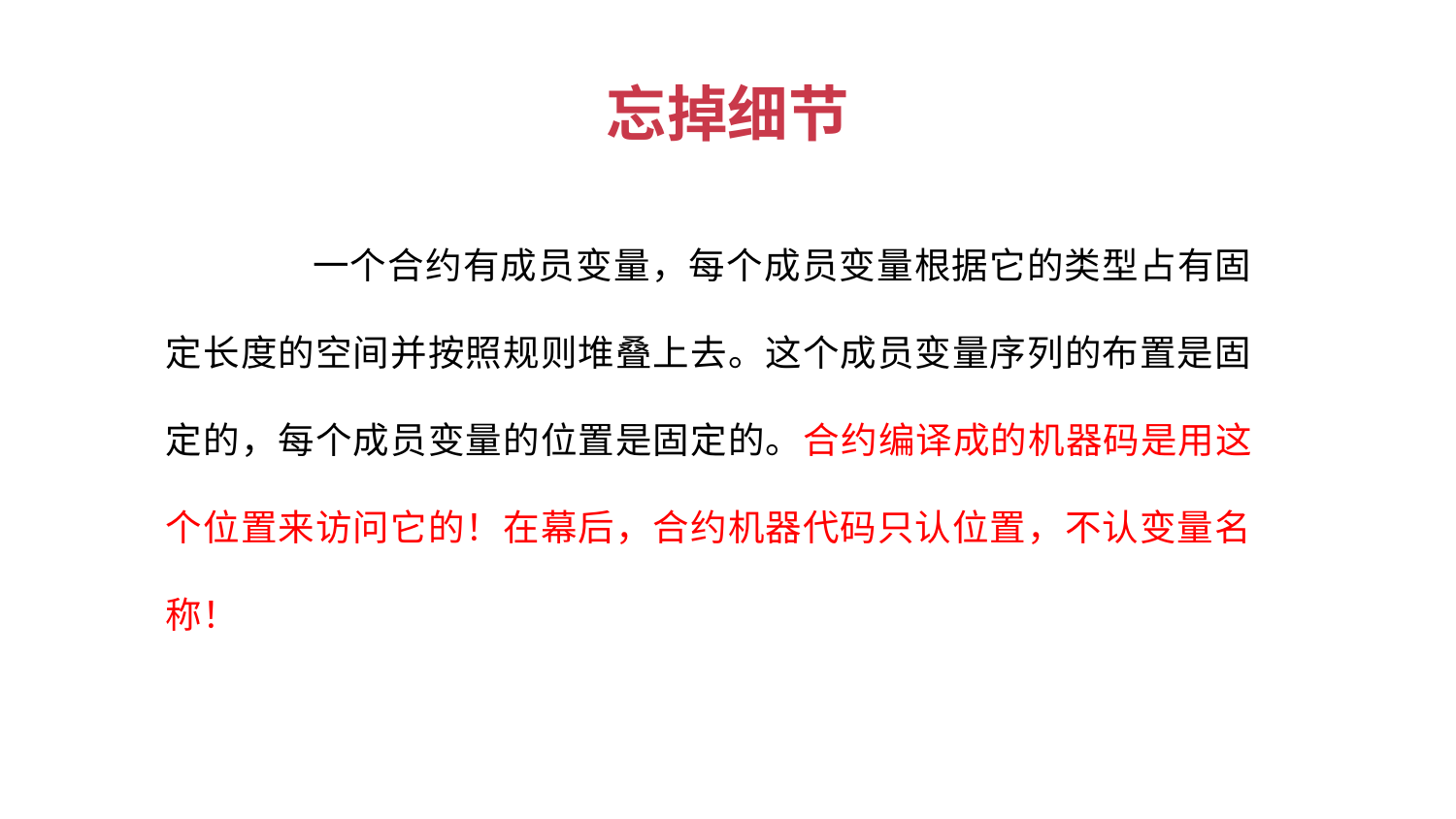

忘掉细节
	一个合约有成员变量，每个成员变量根据它的类型占有固定长度的空间并按照规则堆叠上去。这个成员变量序列的布置是固定的，每个成员变量的位置是固定的。合约编译成的机器码是用这个位置来访问它的！在幕后，合约机器代码只认位置，不认变量名称！